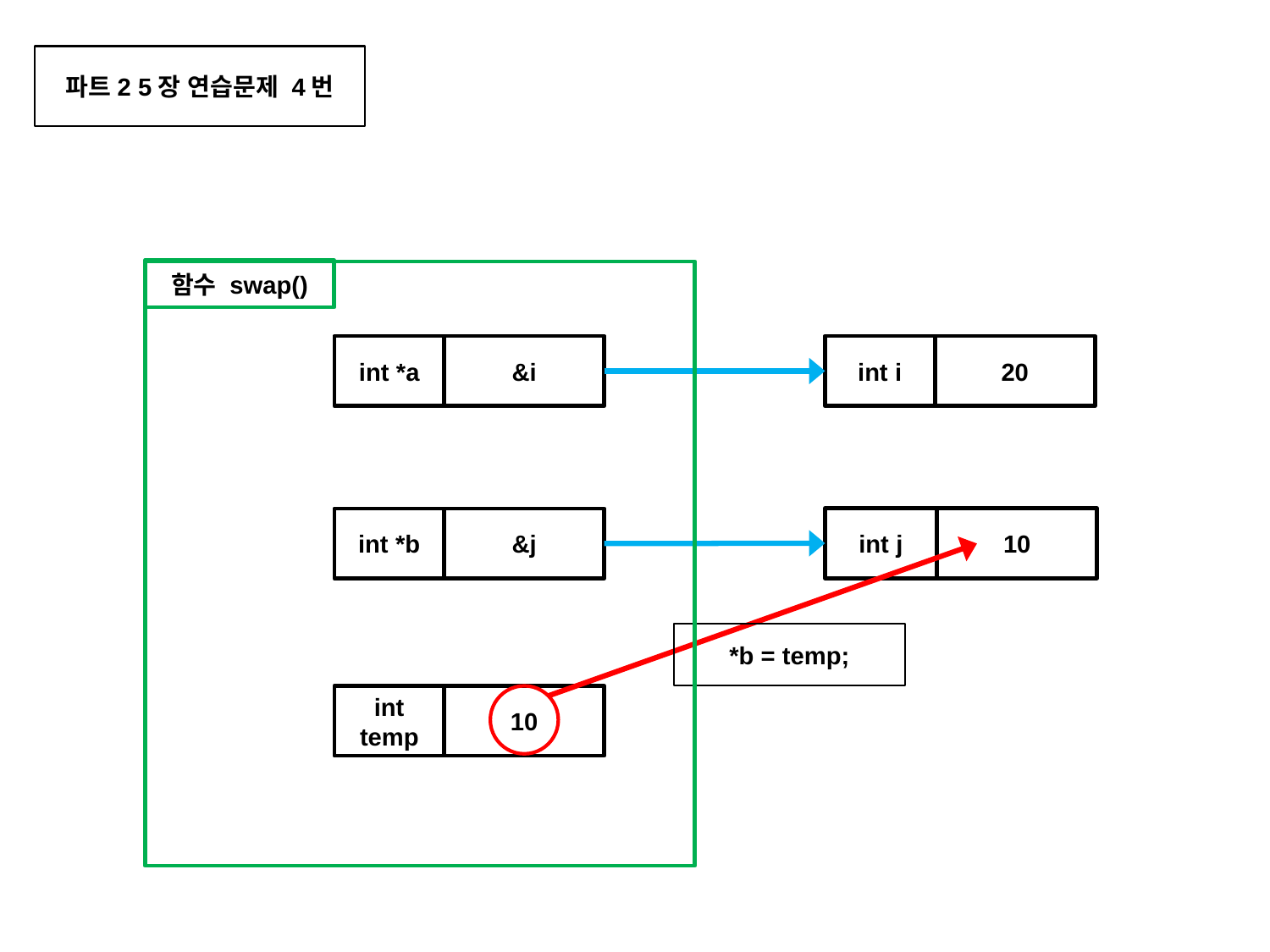

파트2 5장 연습문제 4번
함수 swap()

int *a
&i
int i
20
int j
10
int *b
&j
*b = temp;
int temp
10